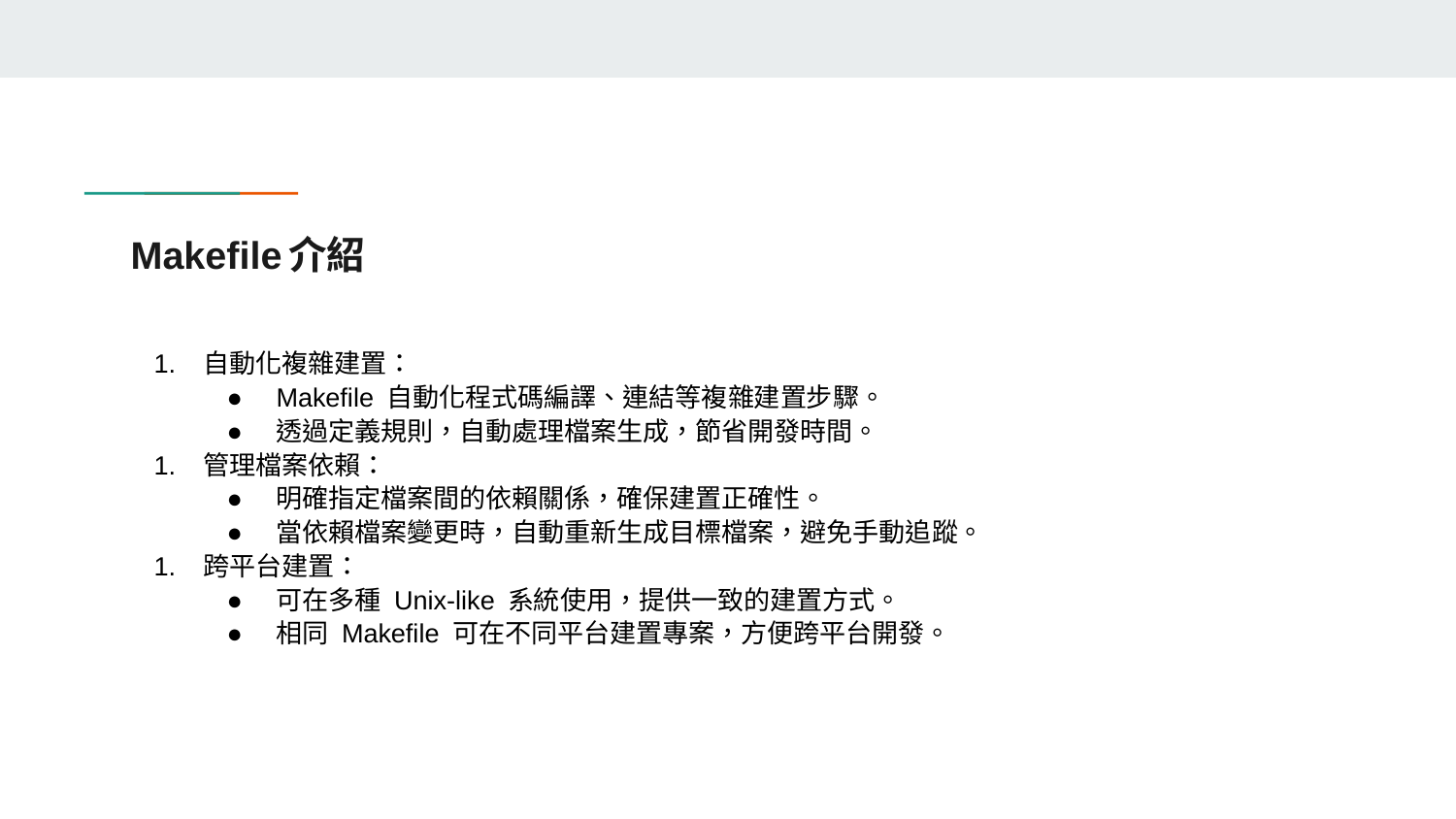

# Makefile介紹
自動化複雜建置：
Makefile 自動化程式碼編譯、連結等複雜建置步驟。
透過定義規則，自動處理檔案生成，節省開發時間。
管理檔案依賴：
明確指定檔案間的依賴關係，確保建置正確性。
當依賴檔案變更時，自動重新生成目標檔案，避免手動追蹤。
跨平台建置：
可在多種 Unix-like 系統使用，提供一致的建置方式。
相同 Makefile 可在不同平台建置專案，方便跨平台開發。